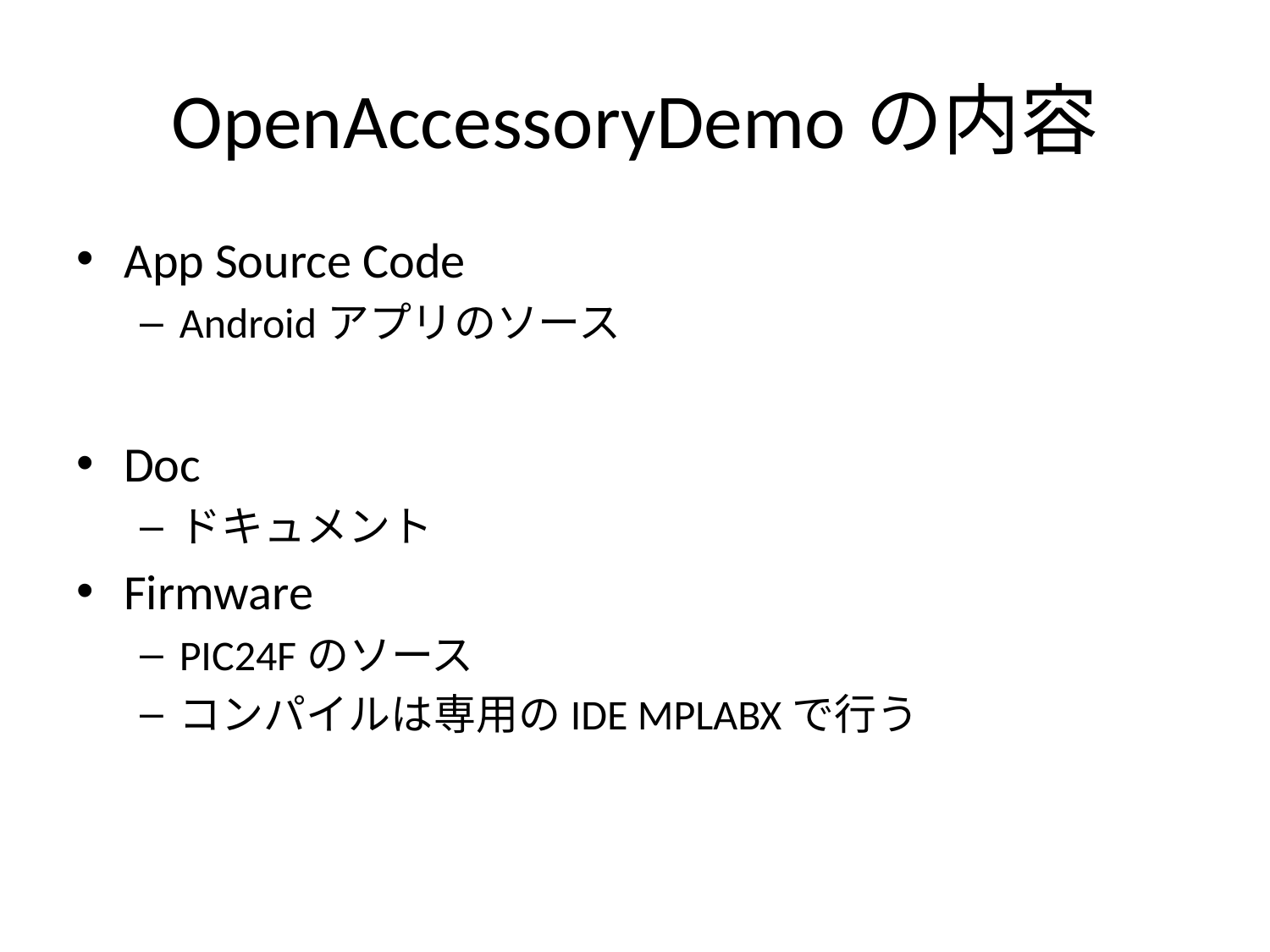

# OpenAccessoryDemoの内容
App Source Code
Androidアプリのソース

Doc
ドキュメント
Firmware
PIC24Fのソース
コンパイルは専用のIDE MPLABXで行う